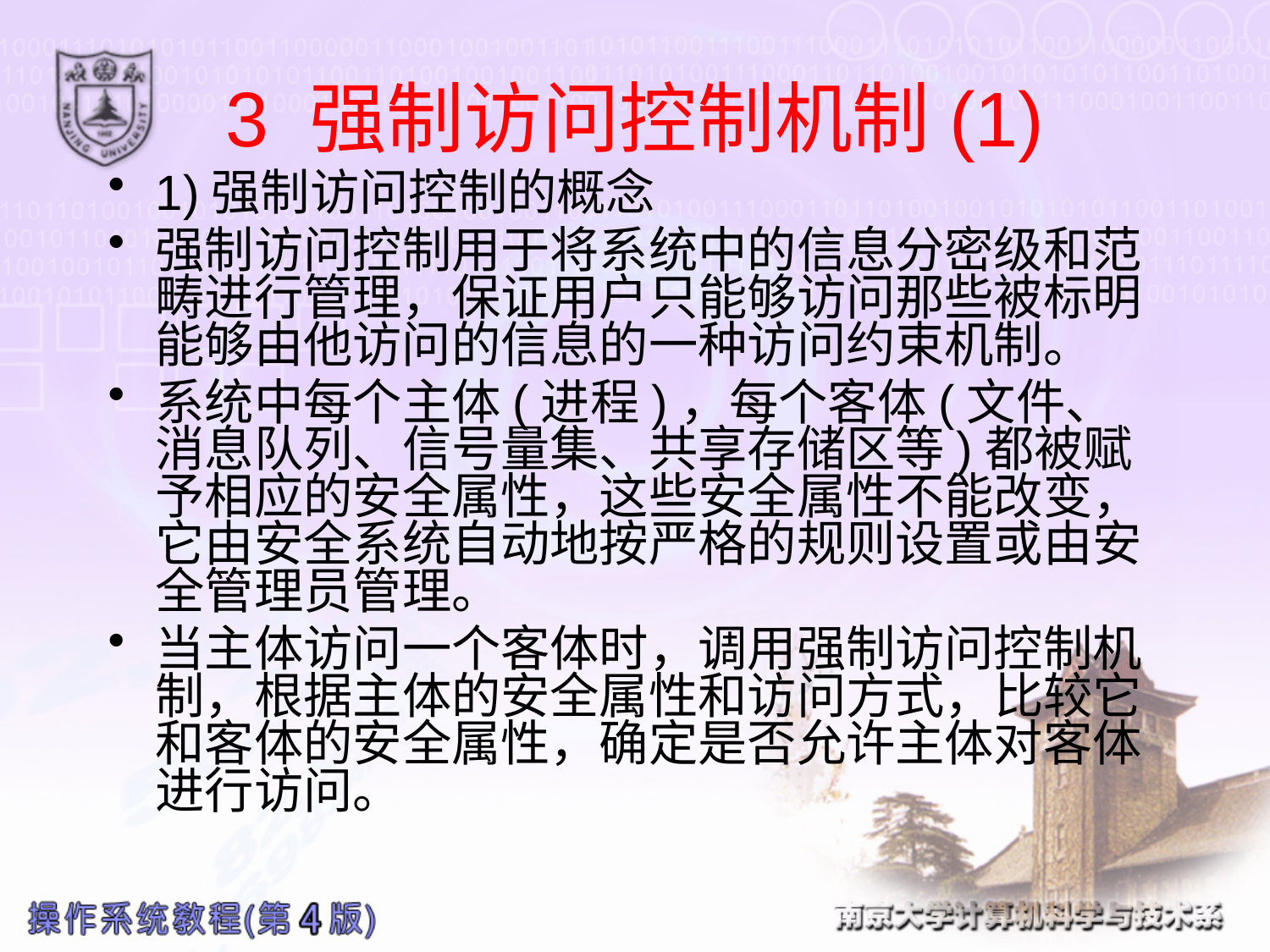

# 3 强制访问控制机制(1)
1)强制访问控制的概念
强制访问控制用于将系统中的信息分密级和范畴进行管理，保证用户只能够访问那些被标明能够由他访问的信息的一种访问约束机制。
系统中每个主体(进程)，每个客体(文件、消息队列、信号量集、共享存储区等)都被赋予相应的安全属性，这些安全属性不能改变，它由安全系统自动地按严格的规则设置或由安全管理员管理。
当主体访问一个客体时，调用强制访问控制机制，根据主体的安全属性和访问方式，比较它和客体的安全属性，确定是否允许主体对客体进行访问。